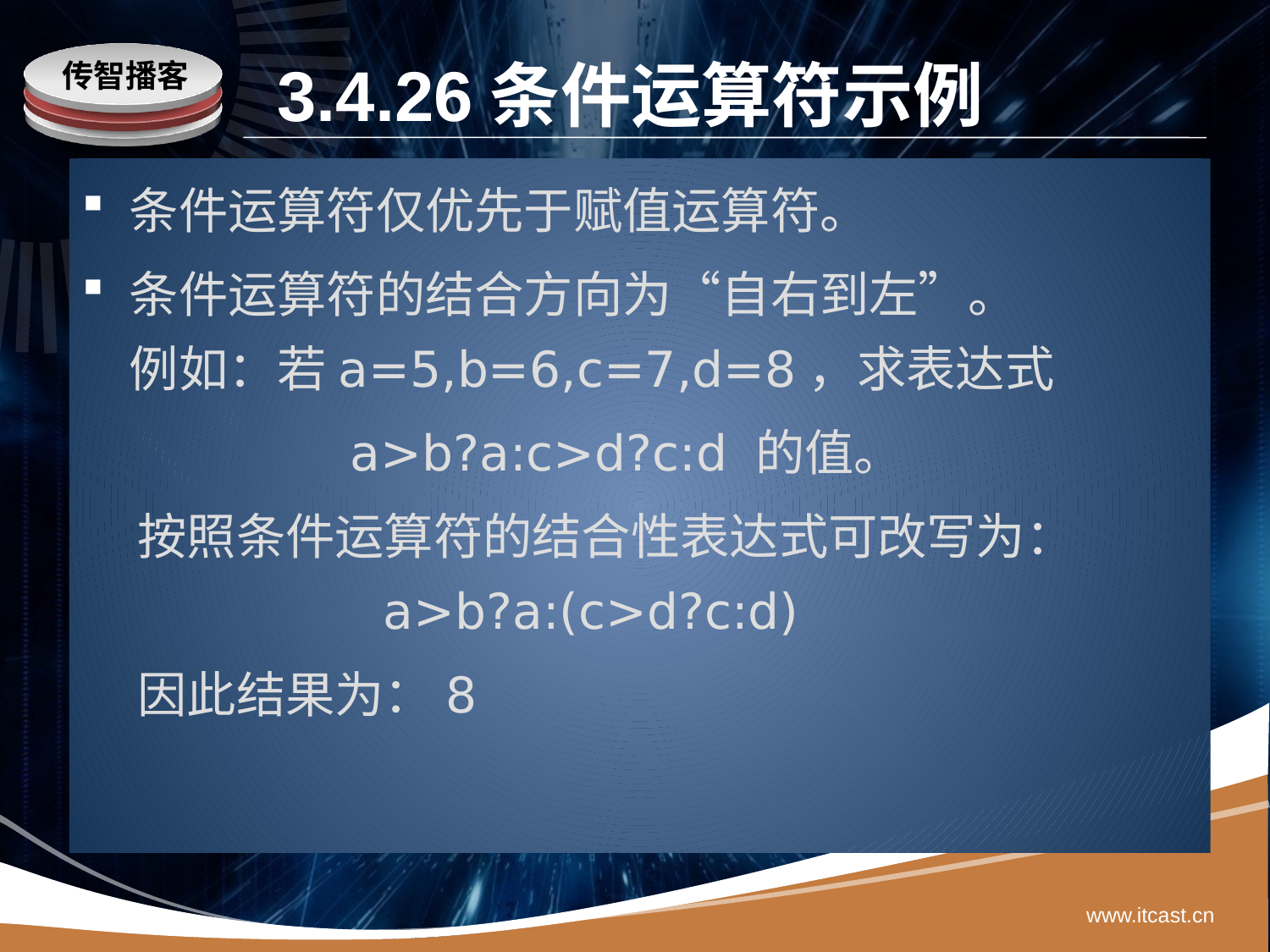

# 3.4.26条件运算符示例
条件运算符仅优先于赋值运算符。
条件运算符的结合方向为“自右到左”。
例如：若a=5,b=6,c=7,d=8，求表达式
		      a>b?a:c>d?c:d 的值。
    按照条件运算符的结合性表达式可改写为：			a>b?a:(c>d?c:d)
    因此结果为：8

www.itcast.cn